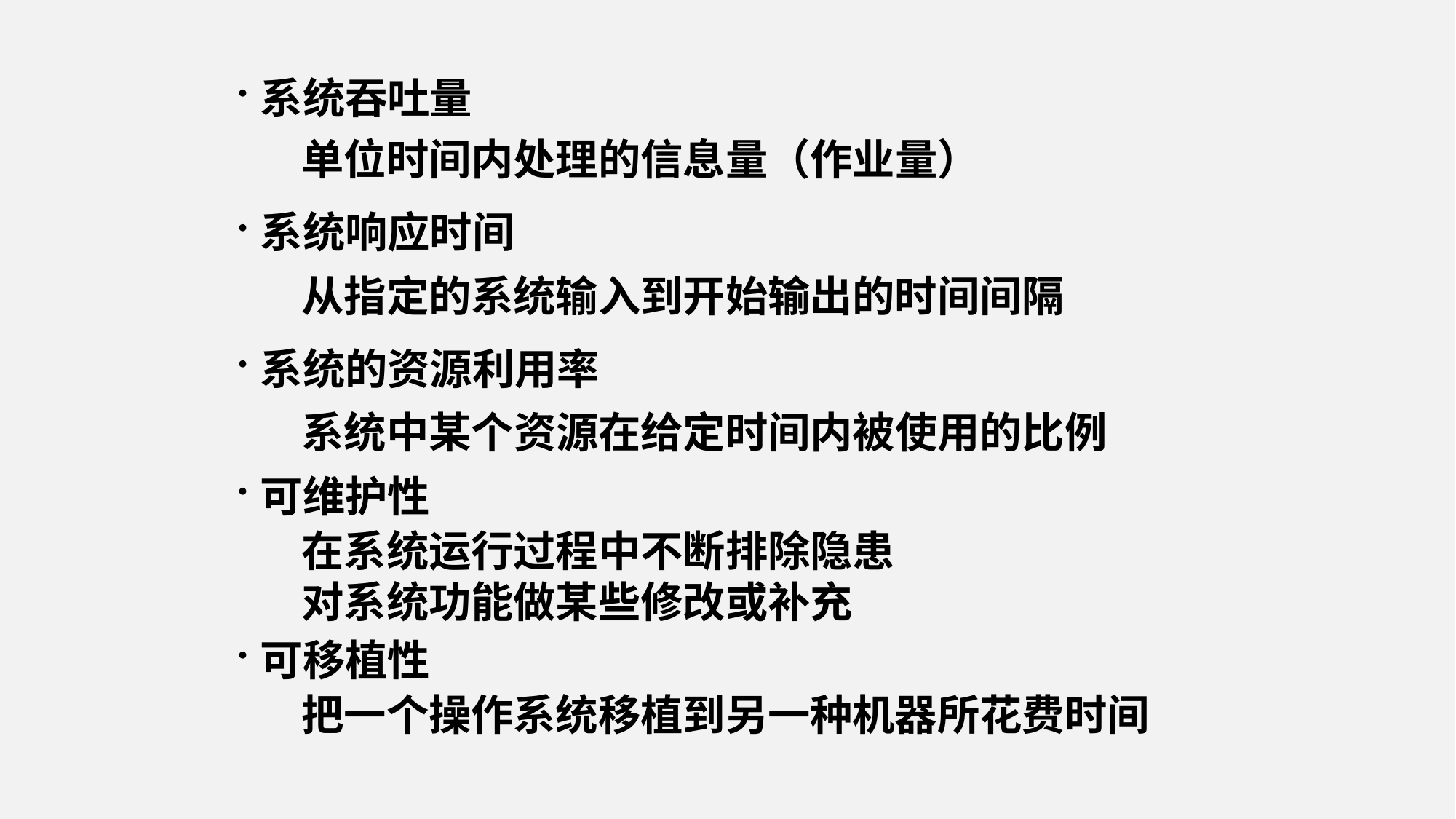

系统吞吐量
单位时间内处理的信息量（作业量）
 系统响应时间
从指定的系统输入到开始输出的时间间隔
 系统的资源利用率
系统中某个资源在给定时间内被使用的比例
 可维护性
在系统运行过程中不断排除隐患
对系统功能做某些修改或补充
 可移植性
把一个操作系统移植到另一种机器所花费时间